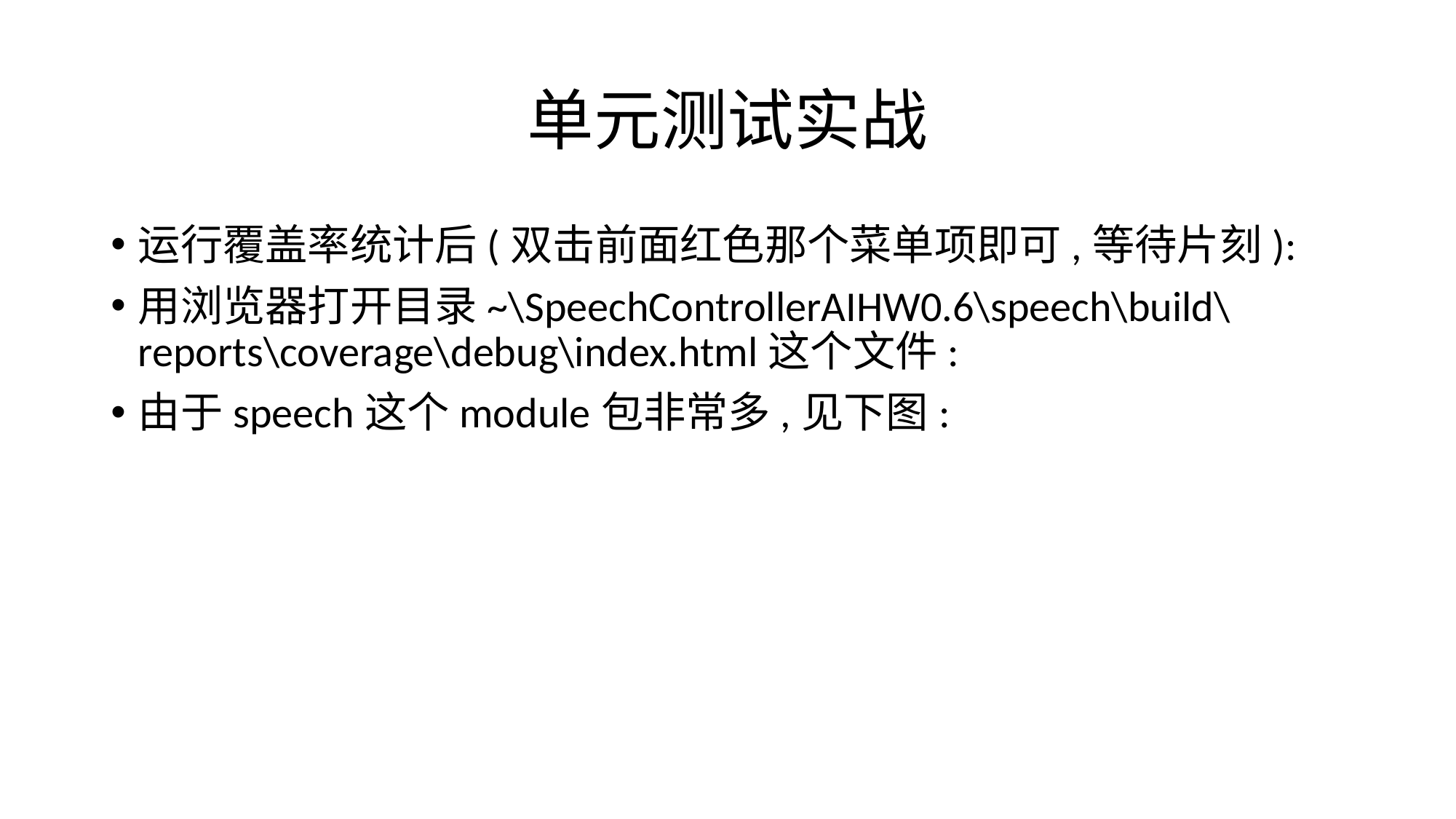

# 单元测试实战
运行覆盖率统计后(双击前面红色那个菜单项即可,等待片刻):
用浏览器打开目录~\SpeechControllerAIHW0.6\speech\build\reports\coverage\debug\index.html这个文件:
由于speech这个module包非常多,见下图: